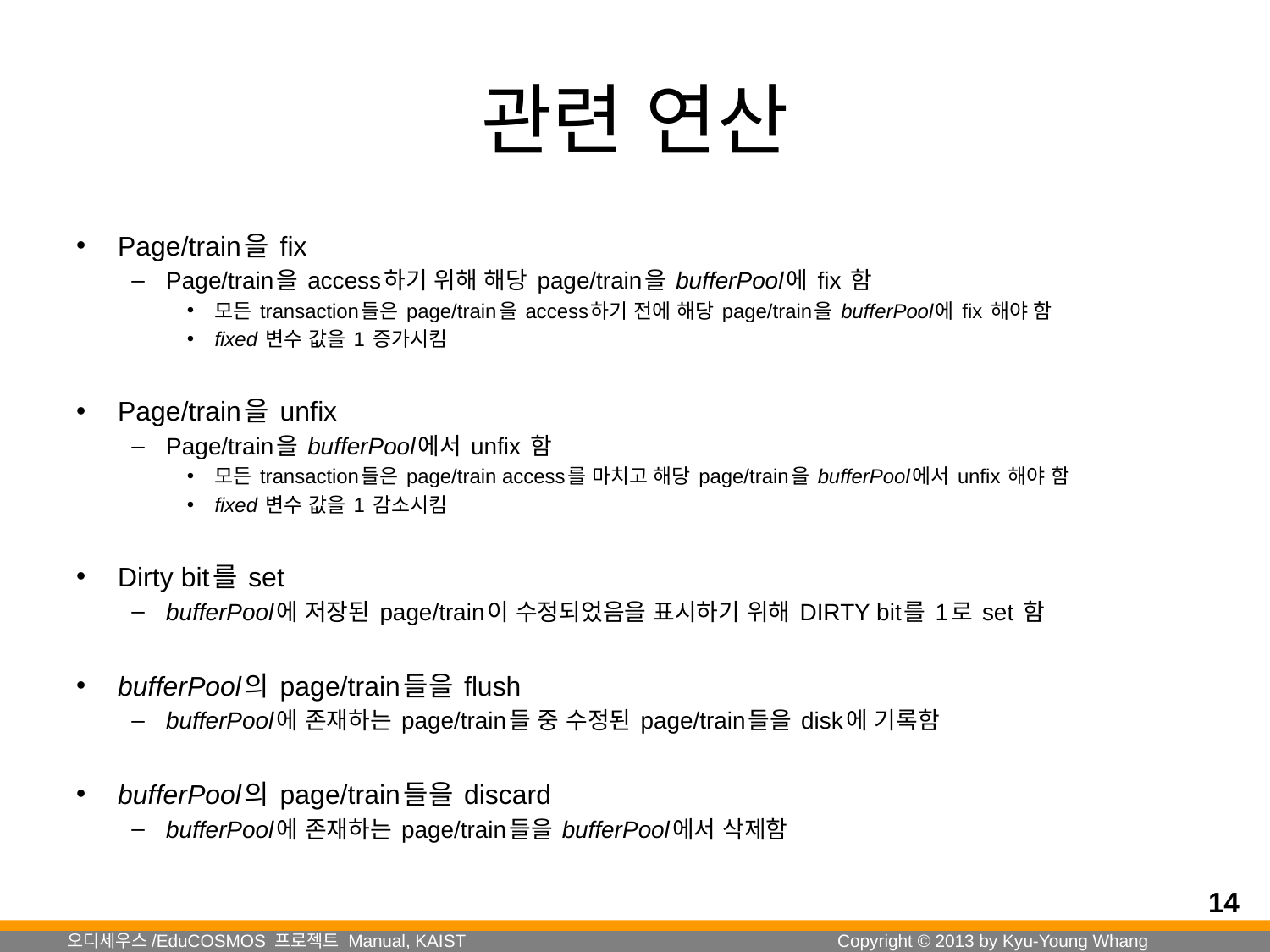

# 관련 연산
Page/train을 fix
Page/train을 access하기 위해 해당 page/train을 bufferPool에 fix 함
모든 transaction들은 page/train을 access하기 전에 해당 page/train을 bufferPool에 fix 해야 함
fixed 변수 값을 1 증가시킴

Page/train을 unfix
Page/train을 bufferPool에서 unfix 함
모든 transaction들은 page/train access를 마치고 해당 page/train을 bufferPool에서 unfix 해야 함
fixed 변수 값을 1 감소시킴

Dirty bit를 set
bufferPool에 저장된 page/train이 수정되었음을 표시하기 위해 DIRTY bit를 1로 set 함

bufferPool의 page/train들을 flush
bufferPool에 존재하는 page/train들 중 수정된 page/train들을 disk에 기록함

bufferPool의 page/train들을 discard
bufferPool에 존재하는 page/train들을 bufferPool에서 삭제함